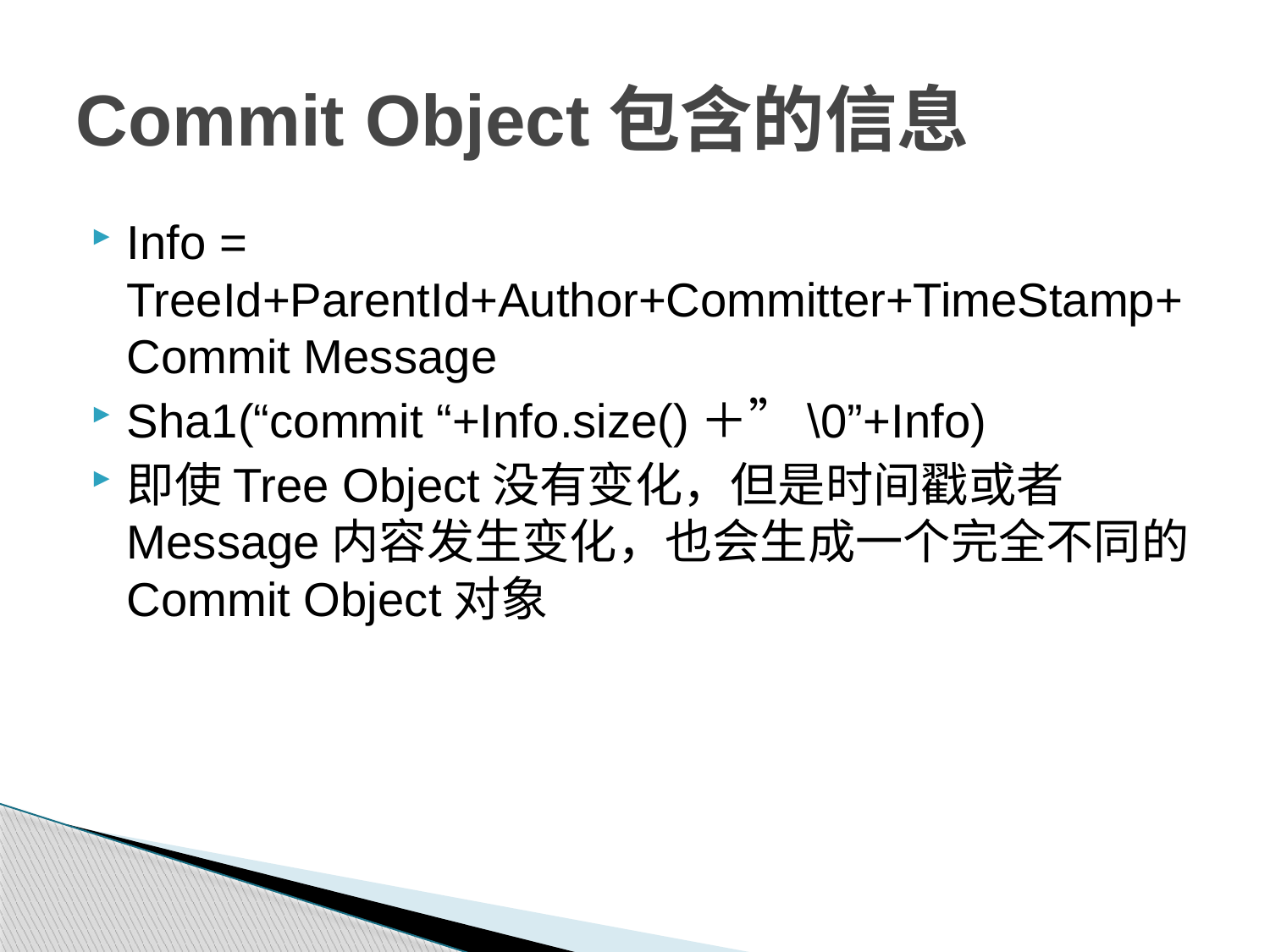

# Commit Object包含的信息
Info = TreeId+ParentId+Author+Committer+TimeStamp+Commit Message
Sha1(“commit “+Info.size()＋”\0”+Info)
即使Tree Object没有变化，但是时间戳或者Message内容发生变化，也会生成一个完全不同的Commit Object对象